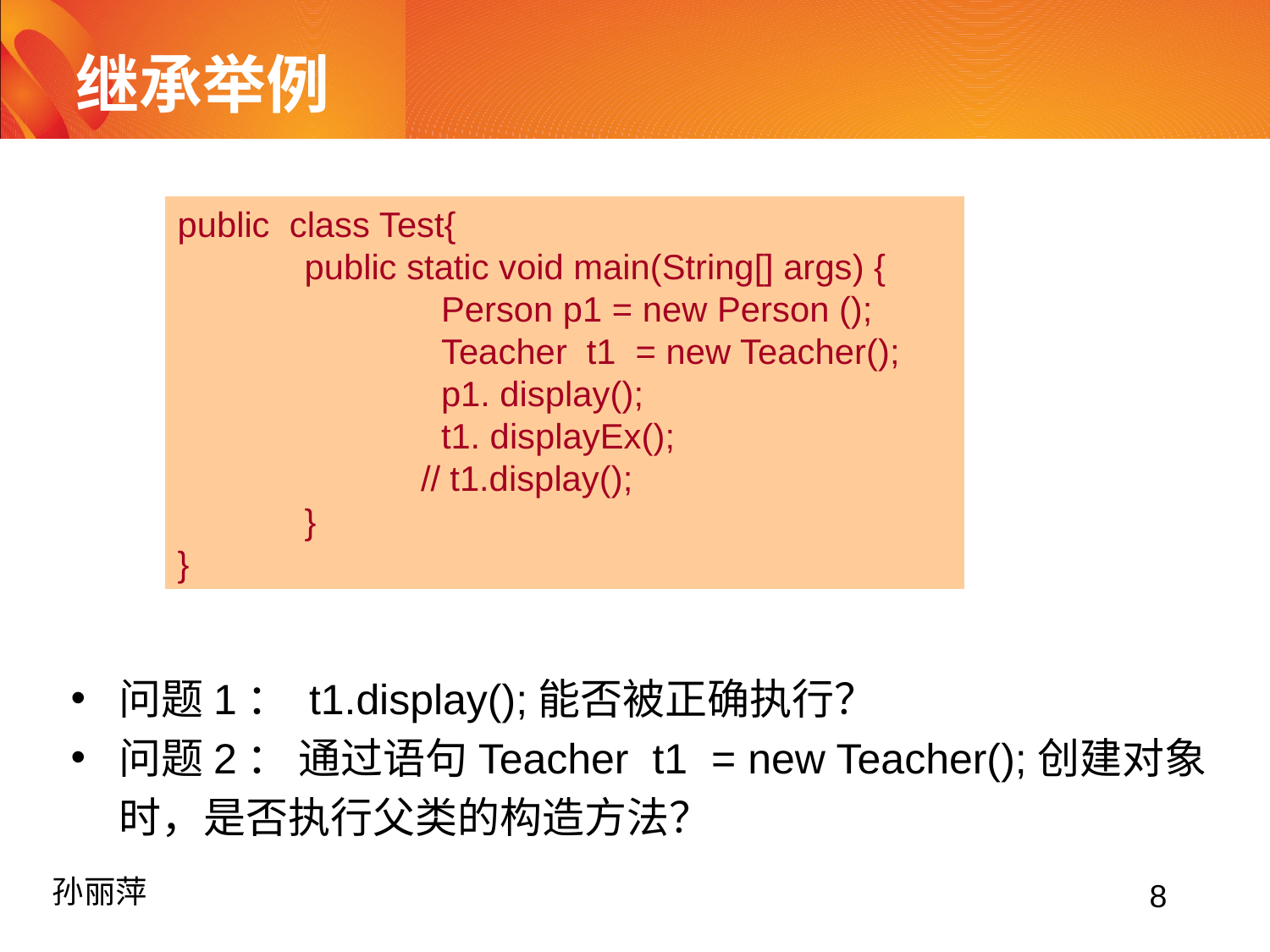

# 继承举例
public  class Test{
	public static void main(String[] args) {
		 Person p1 = new Person ();
		 Teacher  t1  = new Teacher();
		 p1. display();
		 t1. displayEx();
                         // t1.display();
	}
}
问题1： t1.display();能否被正确执行？
问题2： 通过语句Teacher  t1  = new Teacher();创建对象
    时，是否执行父类的构造方法？